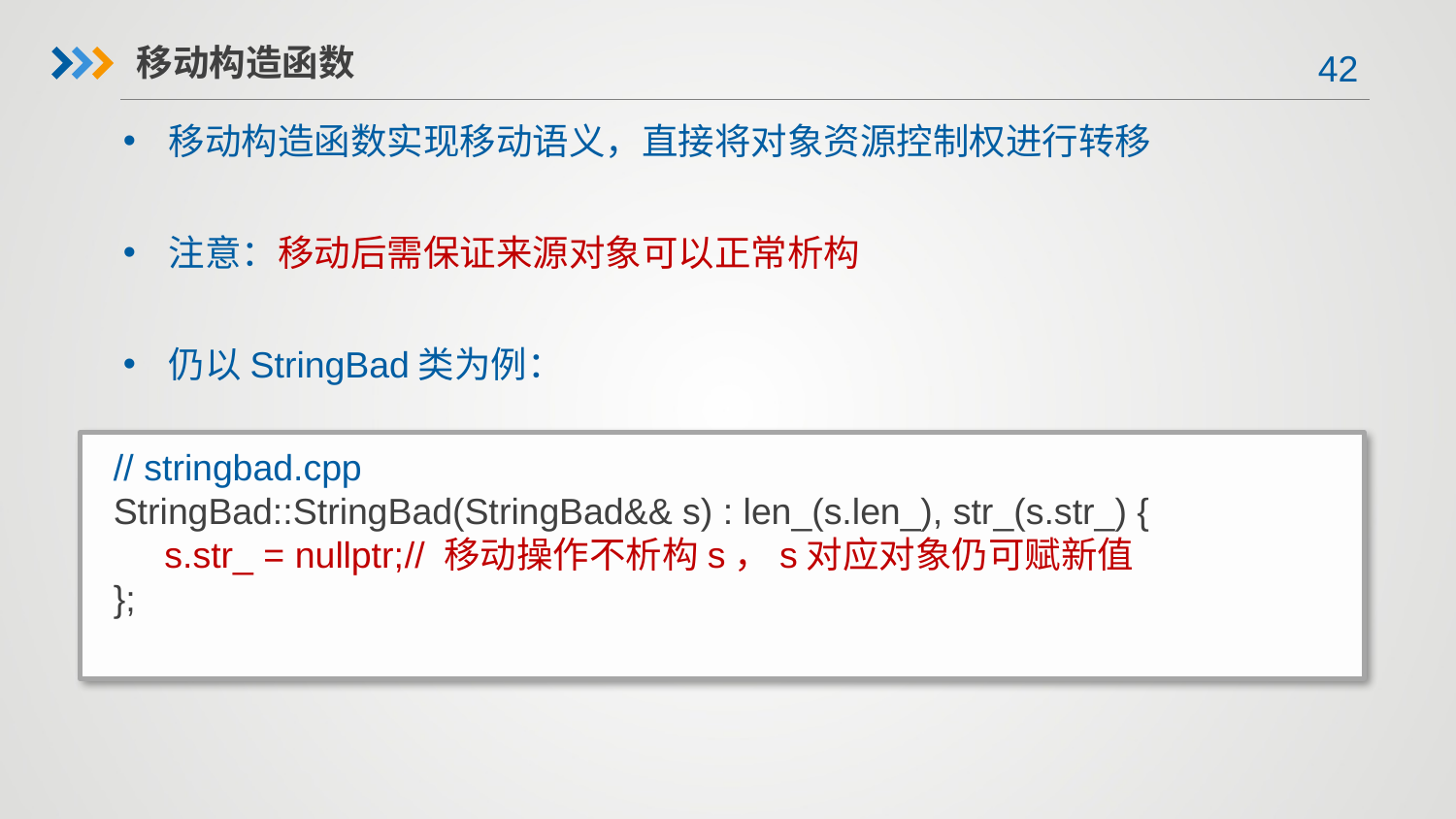

移动构造函数
移动构造函数实现移动语义，直接将对象资源控制权进行转移

注意：移动后需保证来源对象可以正常析构

仍以StringBad类为例：

// stringbad.cpp
StringBad::StringBad(StringBad&& s) : len_(s.len_), str_(s.str_) {
     s.str_ = nullptr;	// 移动操作不析构s，s对应对象仍可赋新值
};